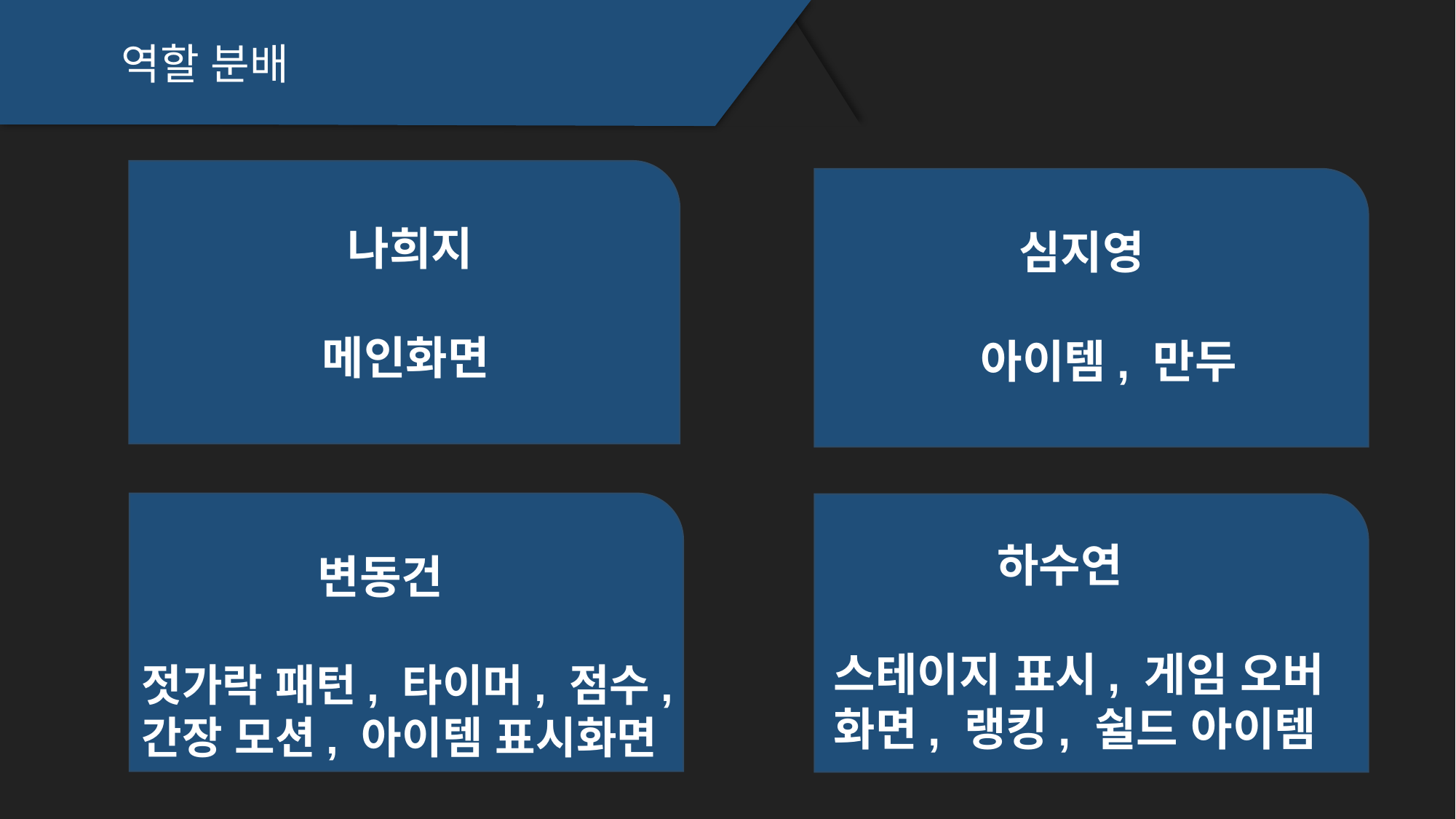

역할 분배

       나희지

     메인화면
      심지영

   아이템, 만두

            하수연

스테이지 표시, 게임 오버 화면, 랭킹, 쉴드 아이템
             변동건

젓가락 패턴, 타이머, 점수, 간장 모션, 아이템 표시화면